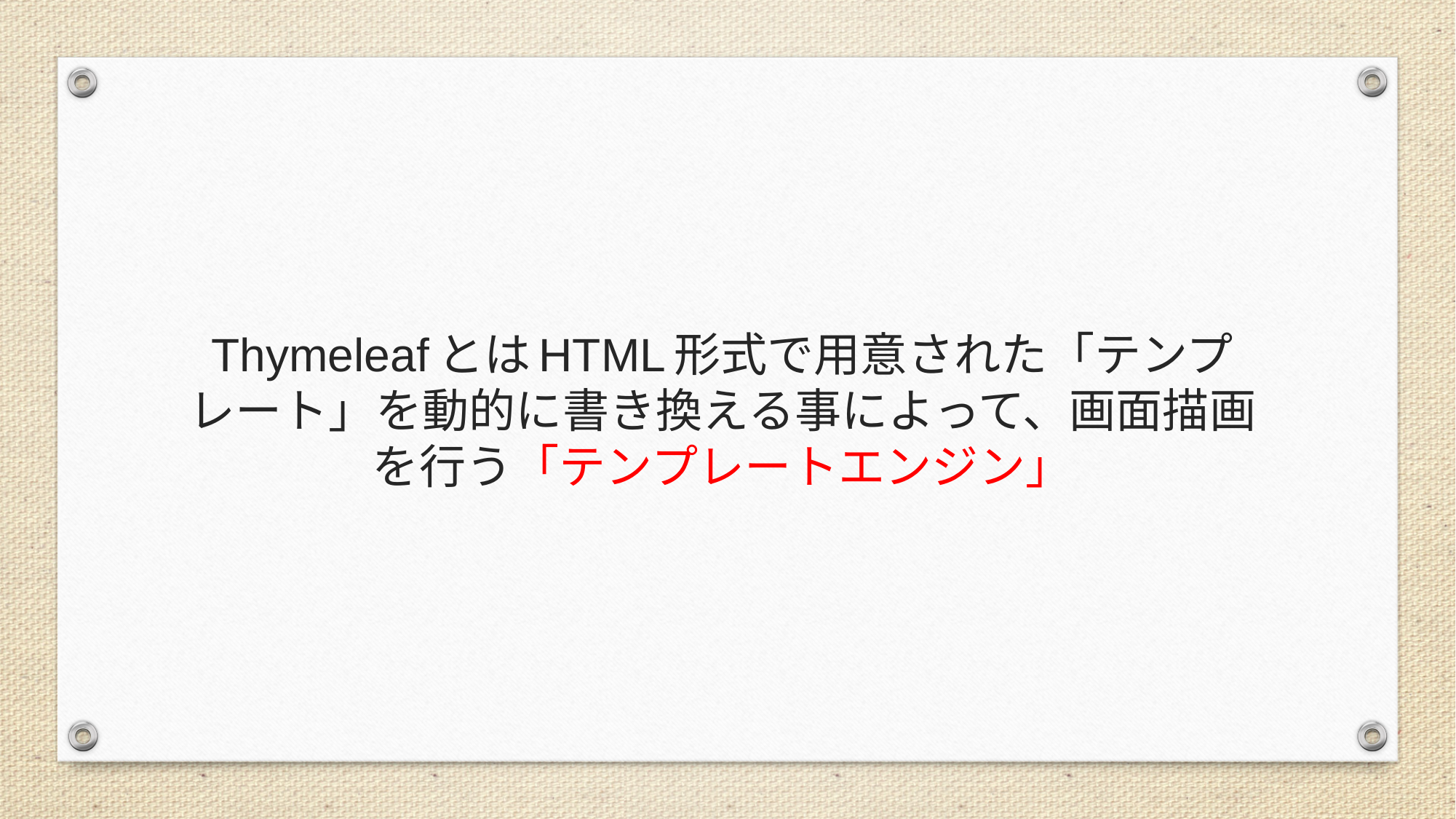

ThymeleafとはHTML形式で用意された「テンプレート」を動的に書き換える事によって、画面描画を行う「テンプレートエンジン」